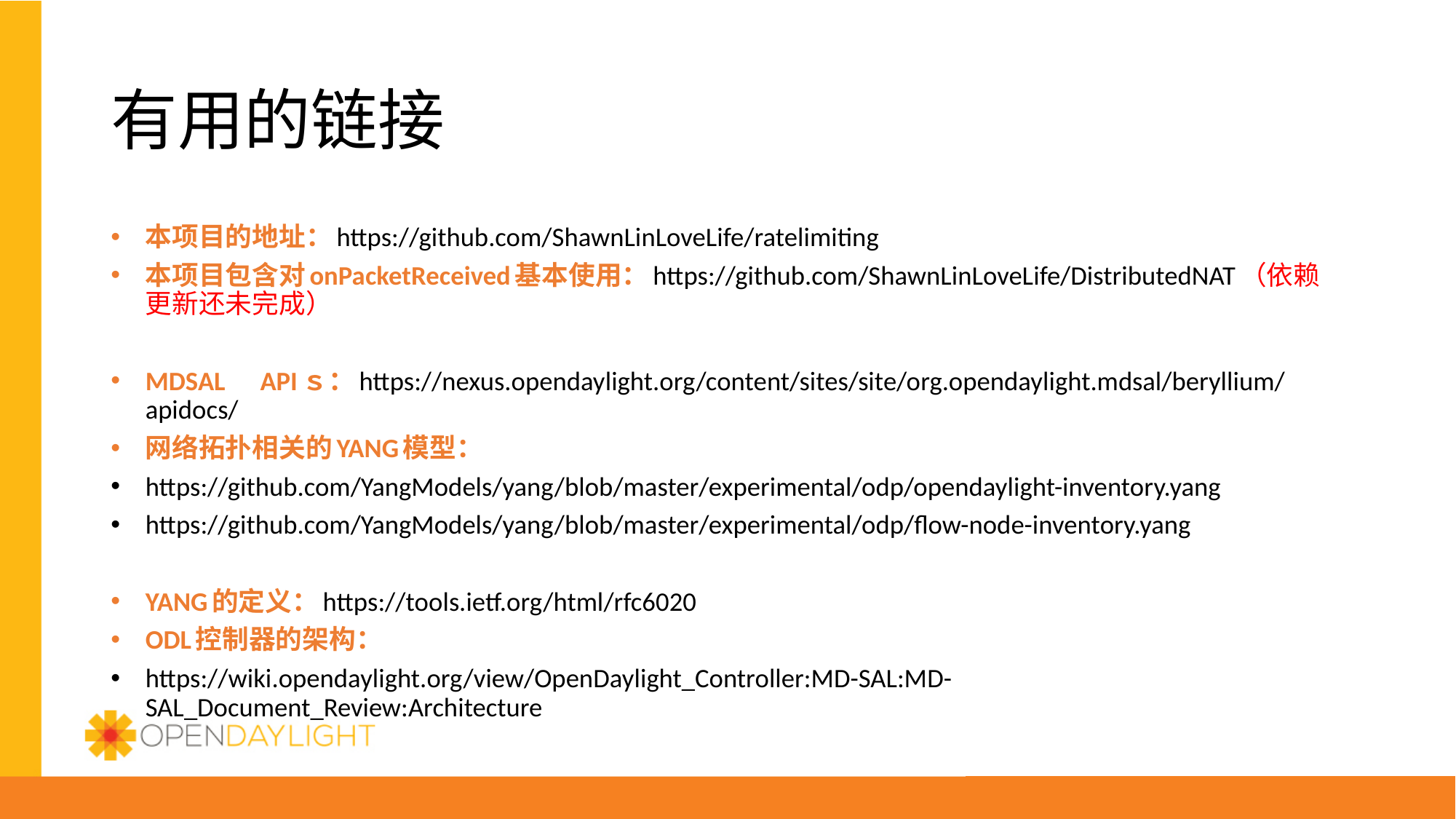

# 有用的链接
本项目的地址：https://github.com/ShawnLinLoveLife/ratelimiting
本项目包含对onPacketReceived基本使用：https://github.com/ShawnLinLoveLife/DistributedNAT（依赖更新还未完成）

MDSAL　APIｓ：https://nexus.opendaylight.org/content/sites/site/org.opendaylight.mdsal/beryllium/apidocs/
网络拓扑相关的YANG模型：
https://github.com/YangModels/yang/blob/master/experimental/odp/opendaylight-inventory.yang
https://github.com/YangModels/yang/blob/master/experimental/odp/flow-node-inventory.yang

YANG的定义：https://tools.ietf.org/html/rfc6020
ODL控制器的架构：
https://wiki.opendaylight.org/view/OpenDaylight_Controller:MD-SAL:MD-SAL_Document_Review:Architecture